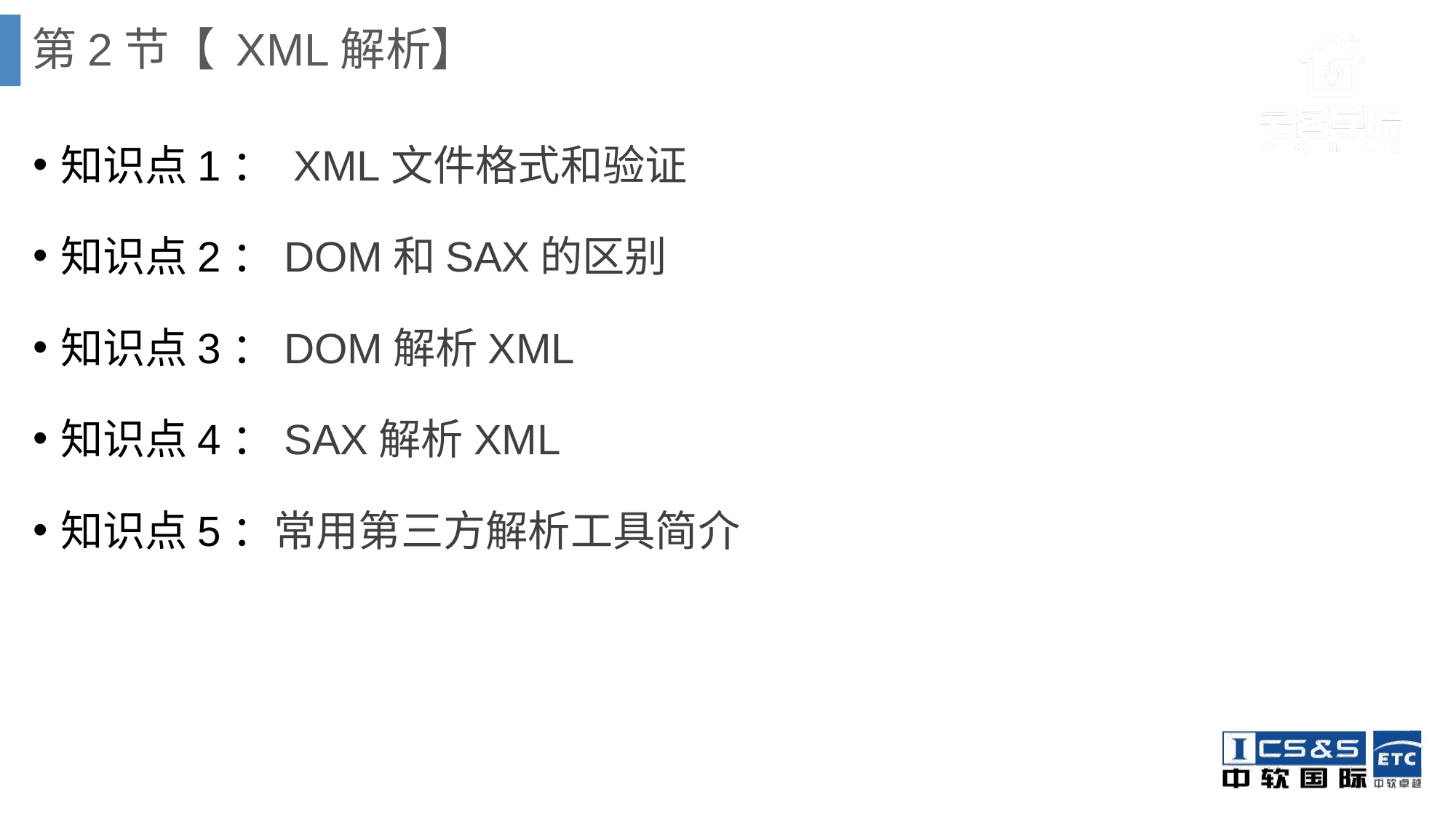

# 第2节【 XML解析】
知识点1： XML文件格式和验证
知识点2：DOM和SAX的区别
知识点3：DOM解析XML
知识点4：SAX解析XML
知识点5：常用第三方解析工具简介